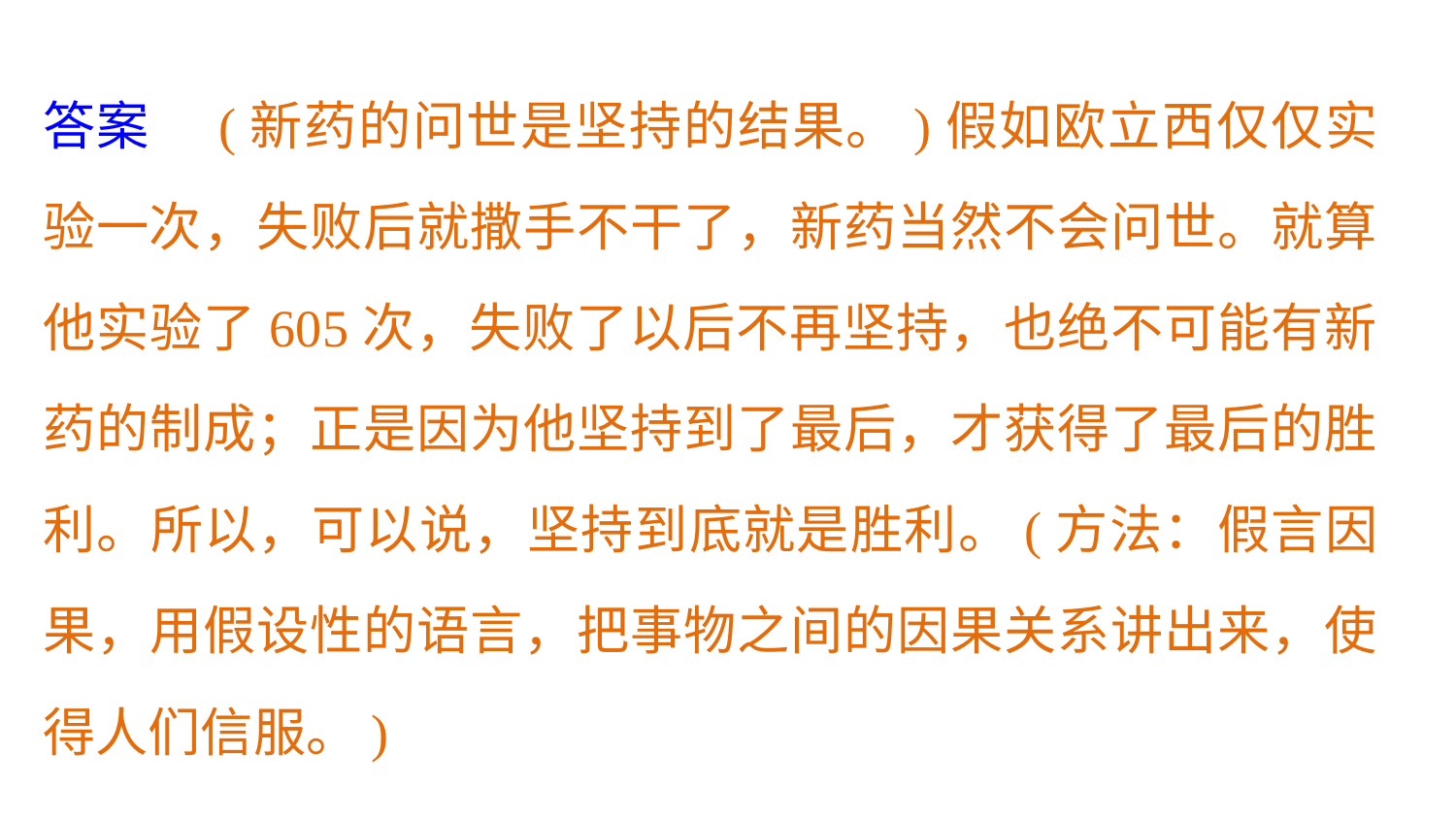

答案　(新药的问世是坚持的结果。)假如欧立西仅仅实验一次，失败后就撒手不干了，新药当然不会问世。就算他实验了605次，失败了以后不再坚持，也绝不可能有新药的制成；正是因为他坚持到了最后，才获得了最后的胜利。所以，可以说，坚持到底就是胜利。(方法：假言因果，用假设性的语言，把事物之间的因果关系讲出来，使得人们信服。)